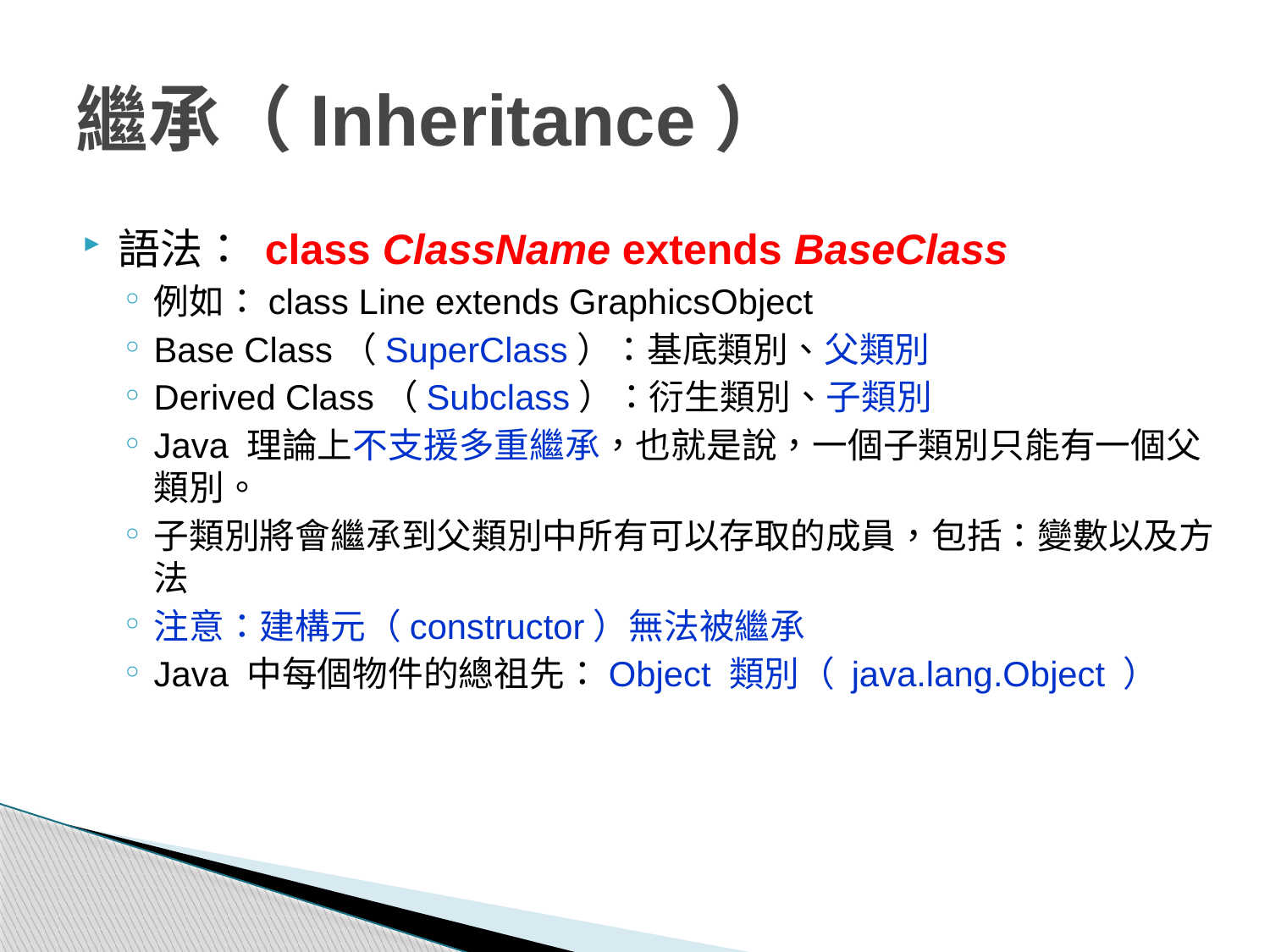

# 繼承（Inheritance）
語法： class ClassName extends BaseClass
例如：class Line extends GraphicsObject
Base Class（SuperClass）：基底類別、父類別
Derived Class（Subclass）：衍生類別、子類別
Java 理論上不支援多重繼承，也就是說，一個子類別只能有一個父類別。
子類別將會繼承到父類別中所有可以存取的成員，包括：變數以及方法
注意：建構元（constructor）無法被繼承
Java 中每個物件的總祖先：Object 類別（ java.lang.Object ）